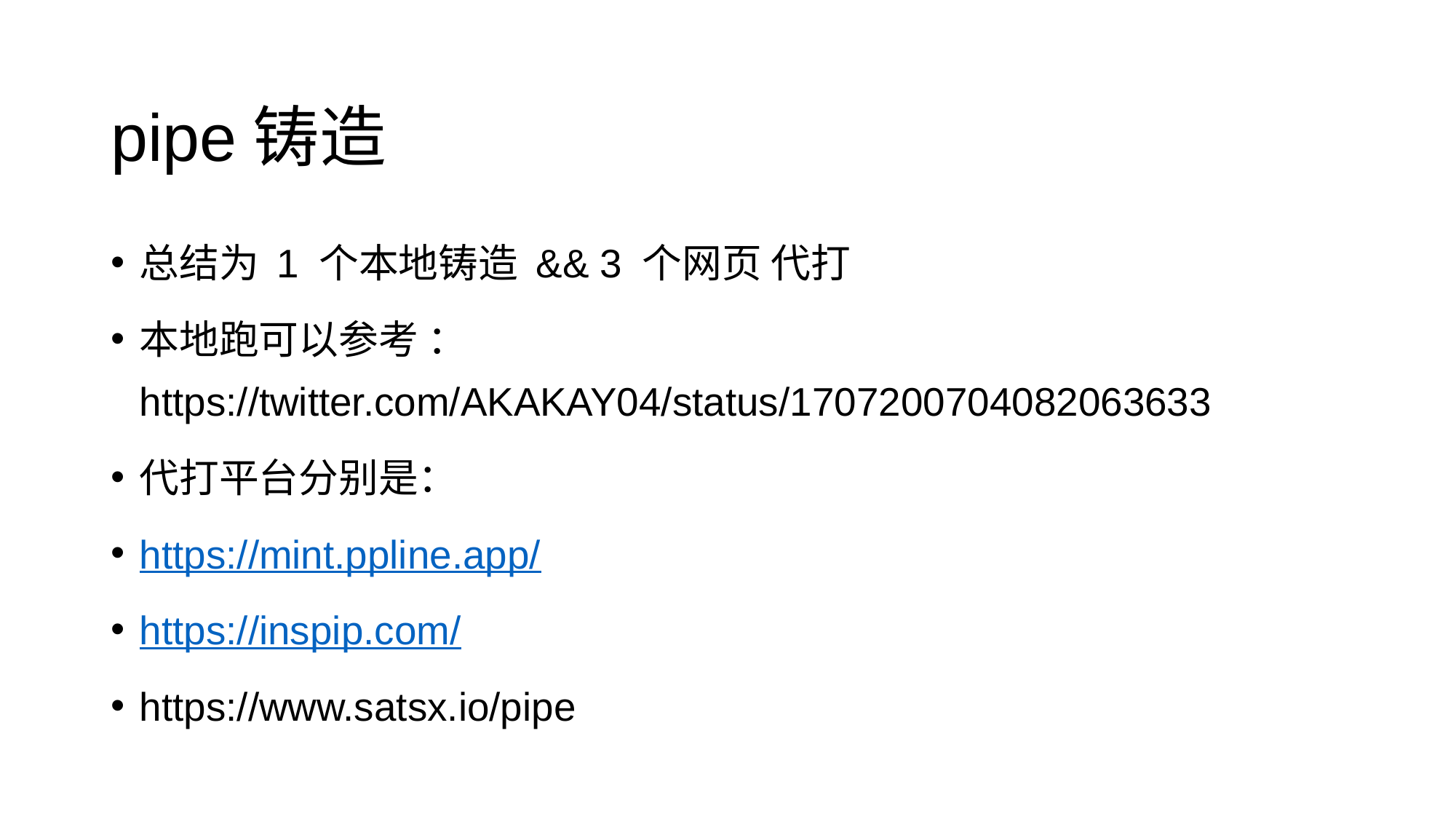

# pipe铸造
总结为 1 个本地铸造 && 3 个网页 代打
本地跑可以参考 ： https://twitter.com/AKAKAY04/status/1707200704082063633
代打平台分别是：
https://mint.ppline.app/
https://inspip.com/
https://www.satsx.io/pipe